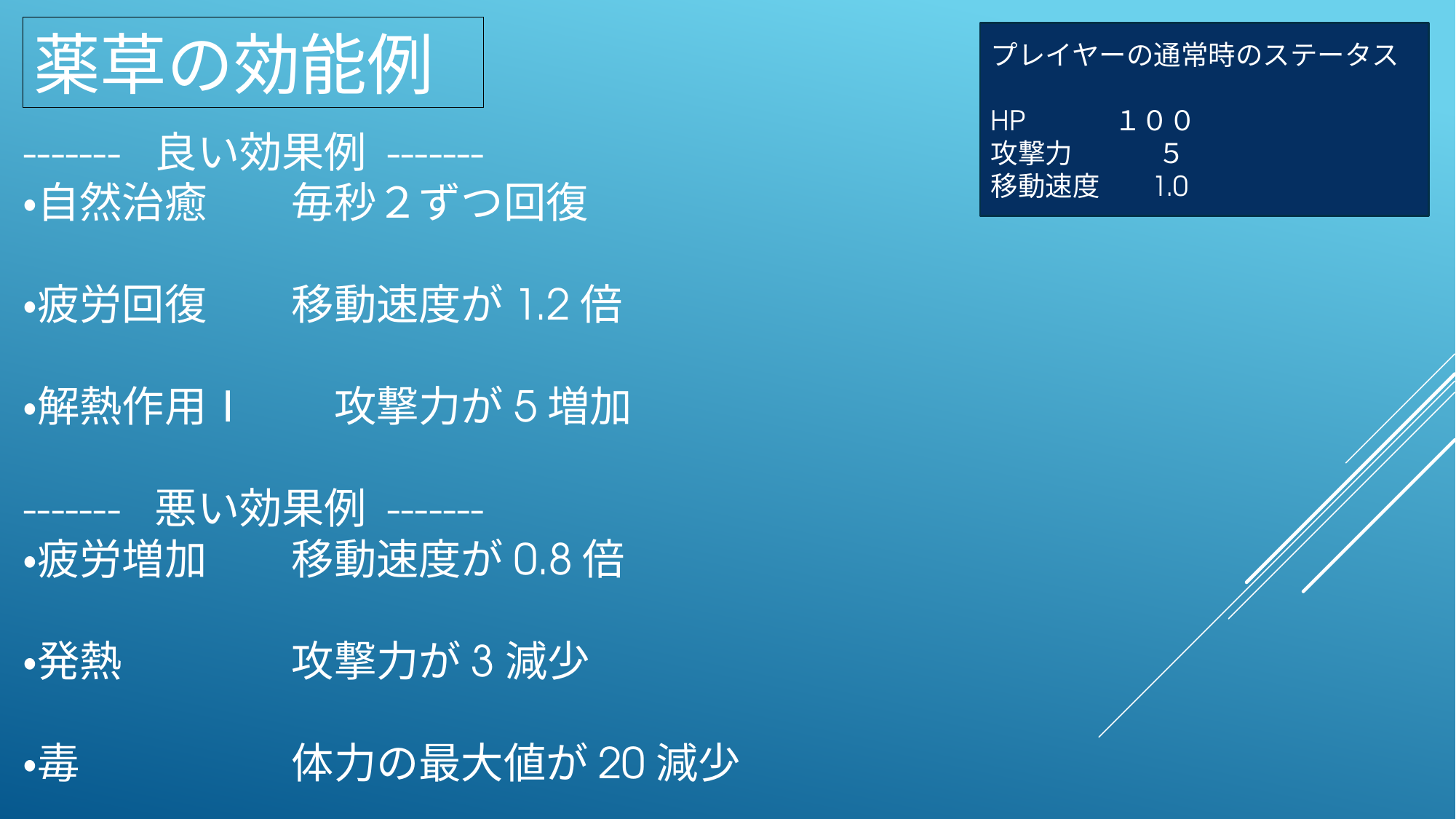

薬草の効能例
プレイヤーの通常時のステータス

HP　　　１００
攻撃力　     　５
移動速度　   1.0
-------  良い効果例 -------
・自然治癒　　毎秒２ずつ回復

・疲労回復　　移動速度が1.2倍

・解熱作用Ⅰ　　攻撃力が5増加

-------  悪い効果例 -------
・疲労増加　　移動速度が0.8倍

・発熱　　　　攻撃力が3減少

・毒　　　　　体力の最大値が20減少